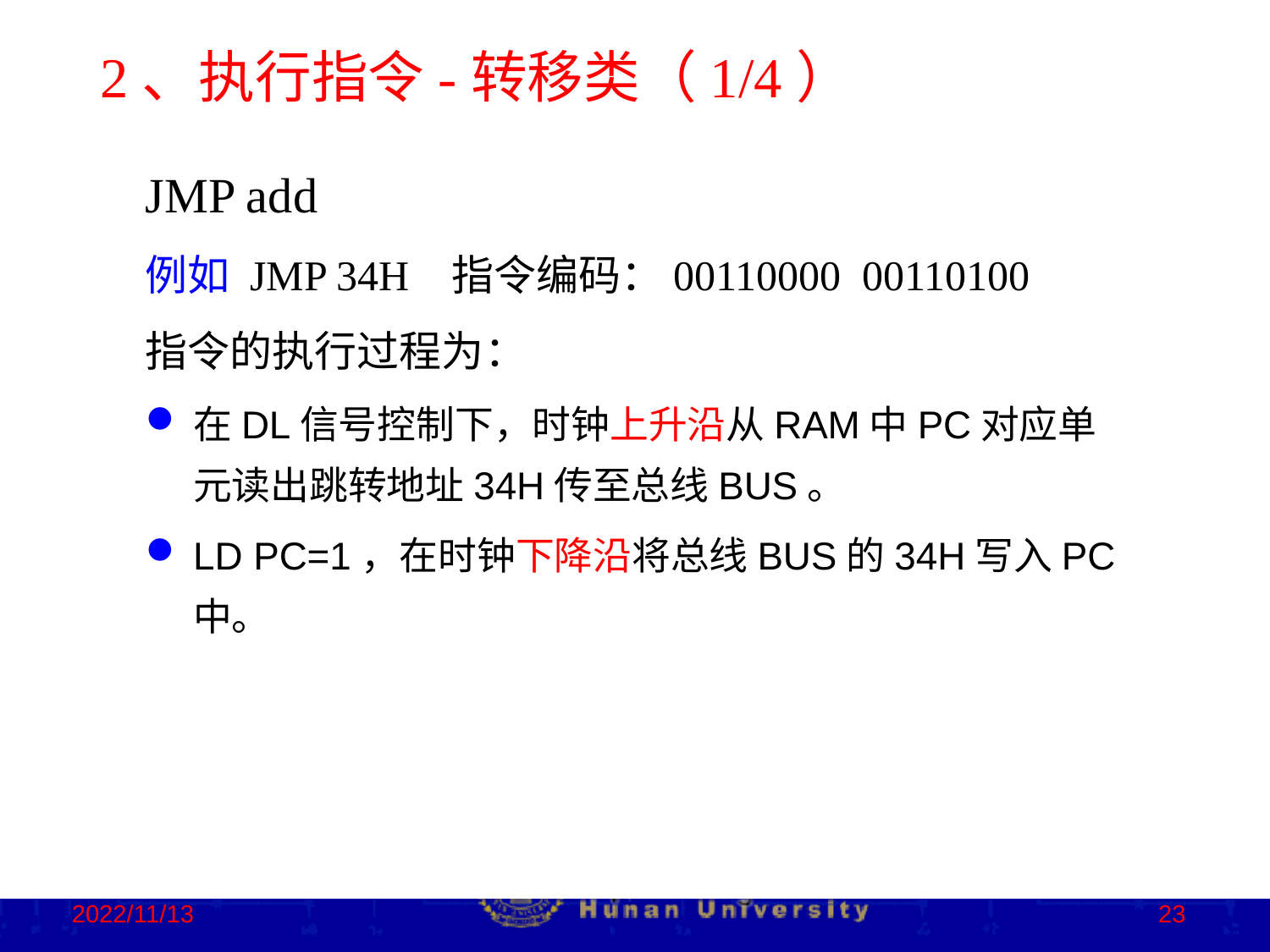

2、执行指令-转移类（1/4）
JMP add
例如 JMP 34H   指令编码：00110000  00110100
指令的执行过程为：
在DL信号控制下，时钟上升沿从RAM中PC对应单元读出跳转地址34H传至总线BUS。
LD PC=1，在时钟下降沿将总线BUS的34H写入PC中。
2022/11/13
23